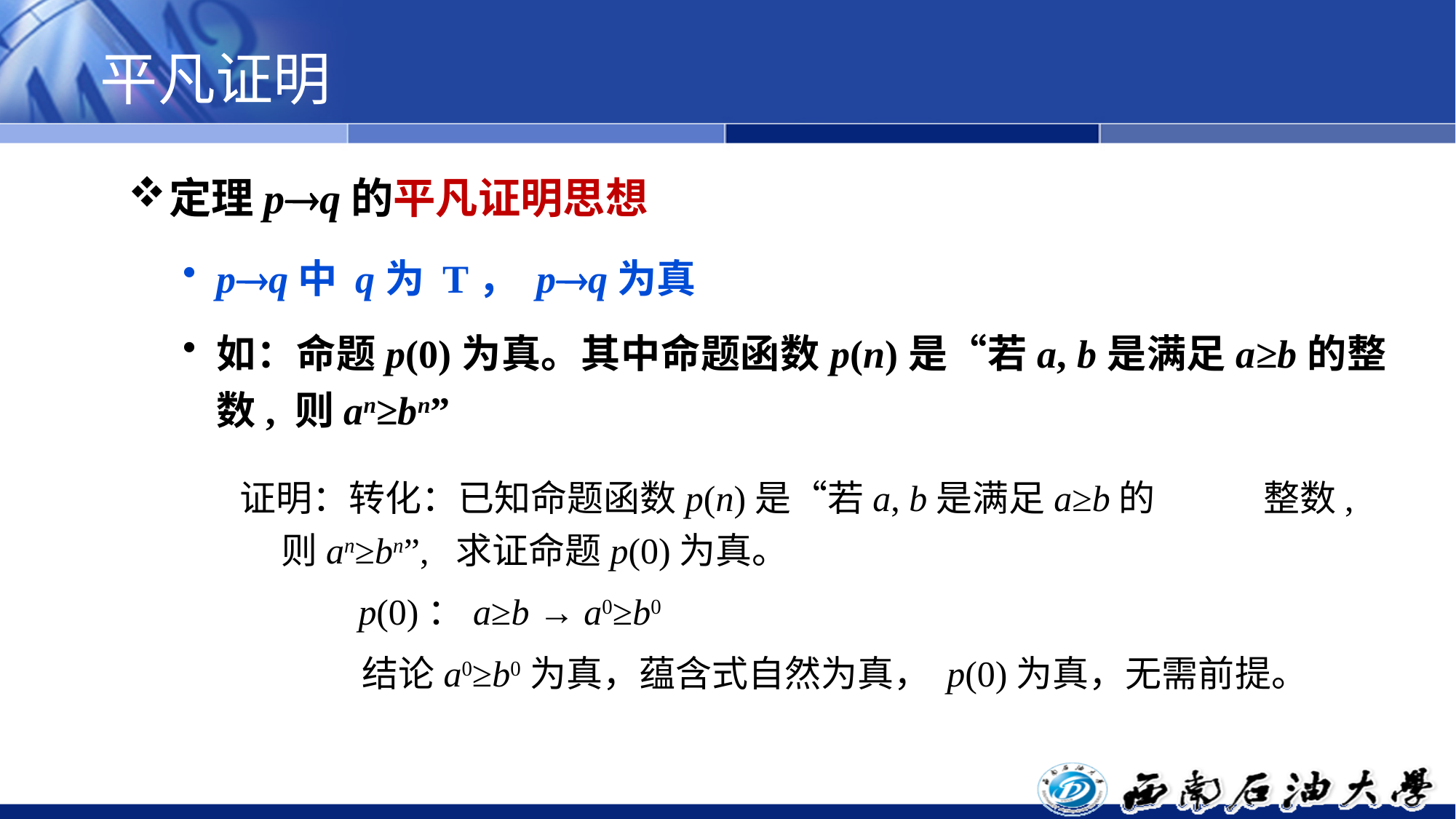

# 平凡证明
定理p→q的平凡证明思想
p→q中 q为 T， p→q为真
如：命题p(0)为真。其中命题函数p(n)是“若a, b是满足a≥b的整数, 则an≥bn”
证明：转化：已知命题函数p(n)是“若a, b是满足a≥b的	整数, 则an≥bn”,  求证命题p(0)为真。
       p(0)：a≥b → a0≥b0
  	   结论a0≥b0为真，蕴含式自然为真， p(0)为真，无需前提。